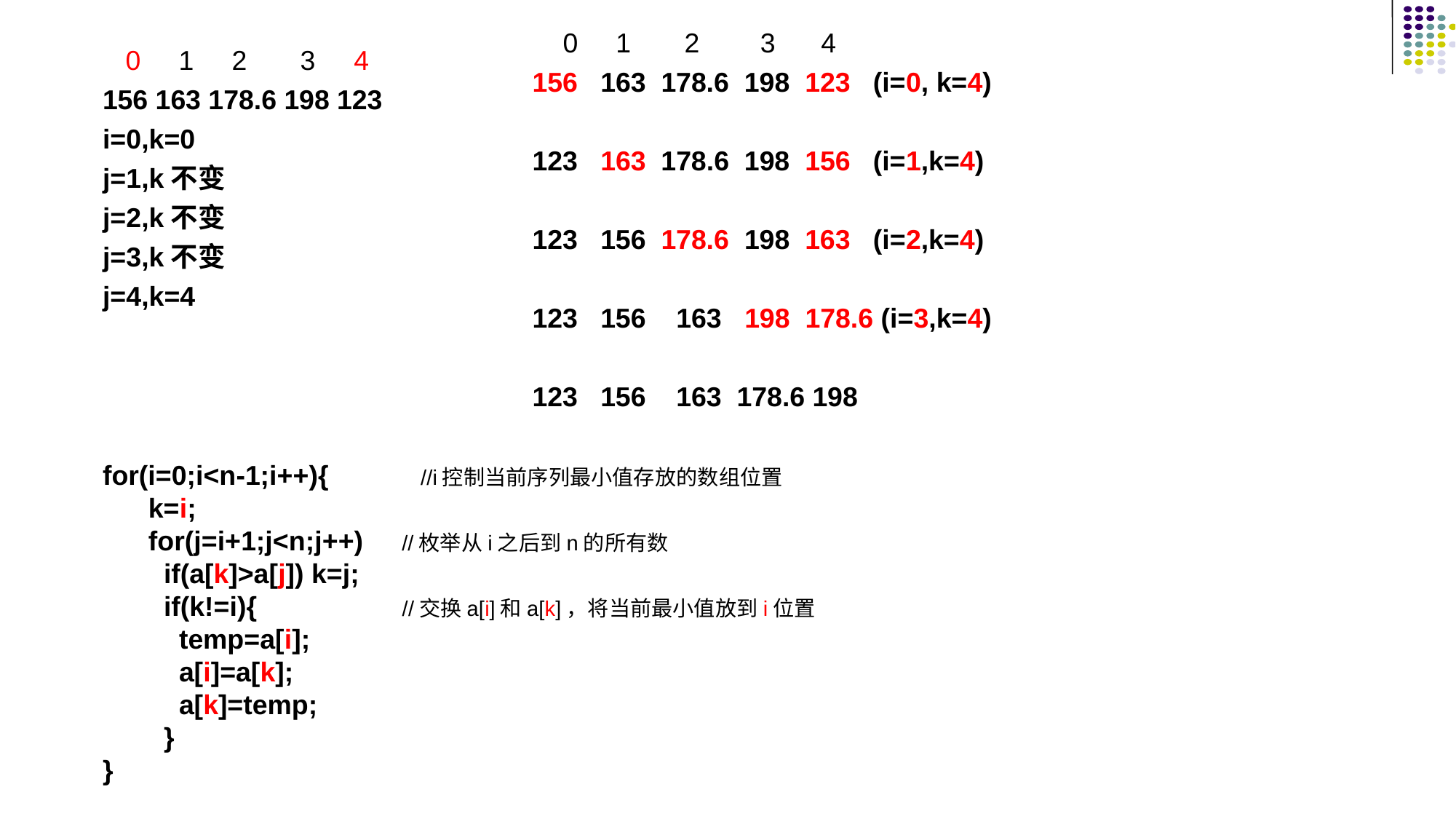

0     1       2        3      4
156   163  178.6  198  123   (i=0, k=4)

123   163  178.6  198  156   (i=1,k=4)

123   156  178.6  198  163   (i=2,k=4)

123   156    163   198  178.6 (i=3,k=4)

123   156    163  178.6 198

   0     1     2       3     4
156 163 178.6 198 123
i=0,k=0
j=1,k不变
j=2,k不变
j=3,k不变
j=4,k=4

for(i=0;i<n-1;i++){            //i控制当前序列最小值存放的数组位置
      k=i;
      for(j=i+1;j<n;j++)     //枚举从i之后到n的所有数
        if(a[k]>a[j]) k=j;
        if(k!=i){                   //交换a[i]和a[k]，将当前最小值放到i位置
          temp=a[i];
          a[i]=a[k];
          a[k]=temp;
        }
}